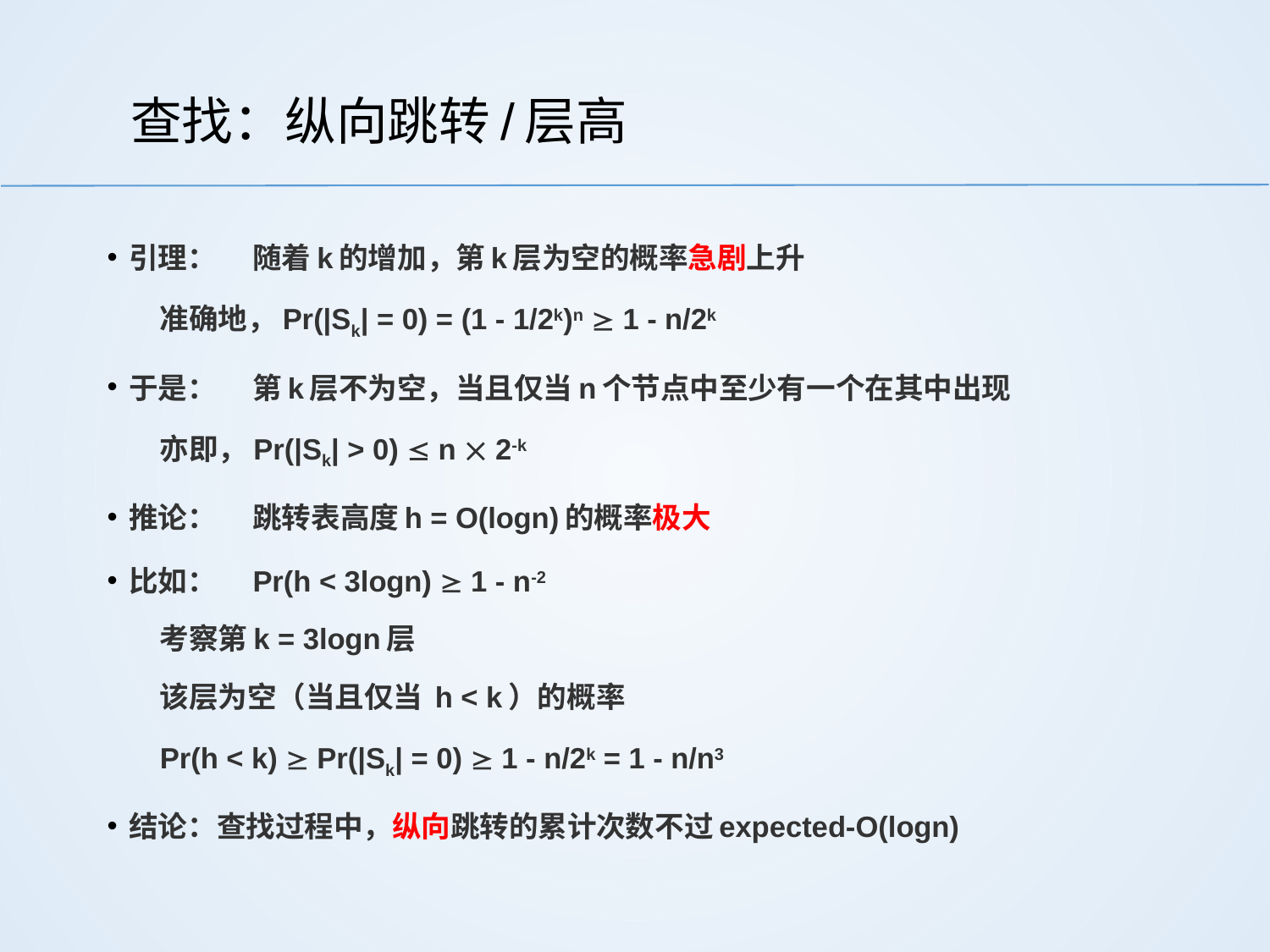

# 查找：纵向跳转/层高
引理：	随着k的增加，第k层为空的概率急剧上升
		准确地，Pr(|Sk| = 0) = (1 - 1/2k)n ≥ 1 - n/2k
于是：	第k层不为空，当且仅当n个节点中至少有一个在其中出现
		亦即，Pr(|Sk| > 0) ≤ n × 2-k
推论：	跳转表高度h = O(logn)的概率极大
比如：	Pr(h < 3logn) ≥ 1 - n-2
		考察第k = 3logn层
		该层为空（当且仅当 h < k）的概率
		Pr(h < k) ≥ Pr(|Sk| = 0) ≥ 1 - n/2k = 1 - n/n3
结论：查找过程中，纵向跳转的累计次数不过expected-O(logn)